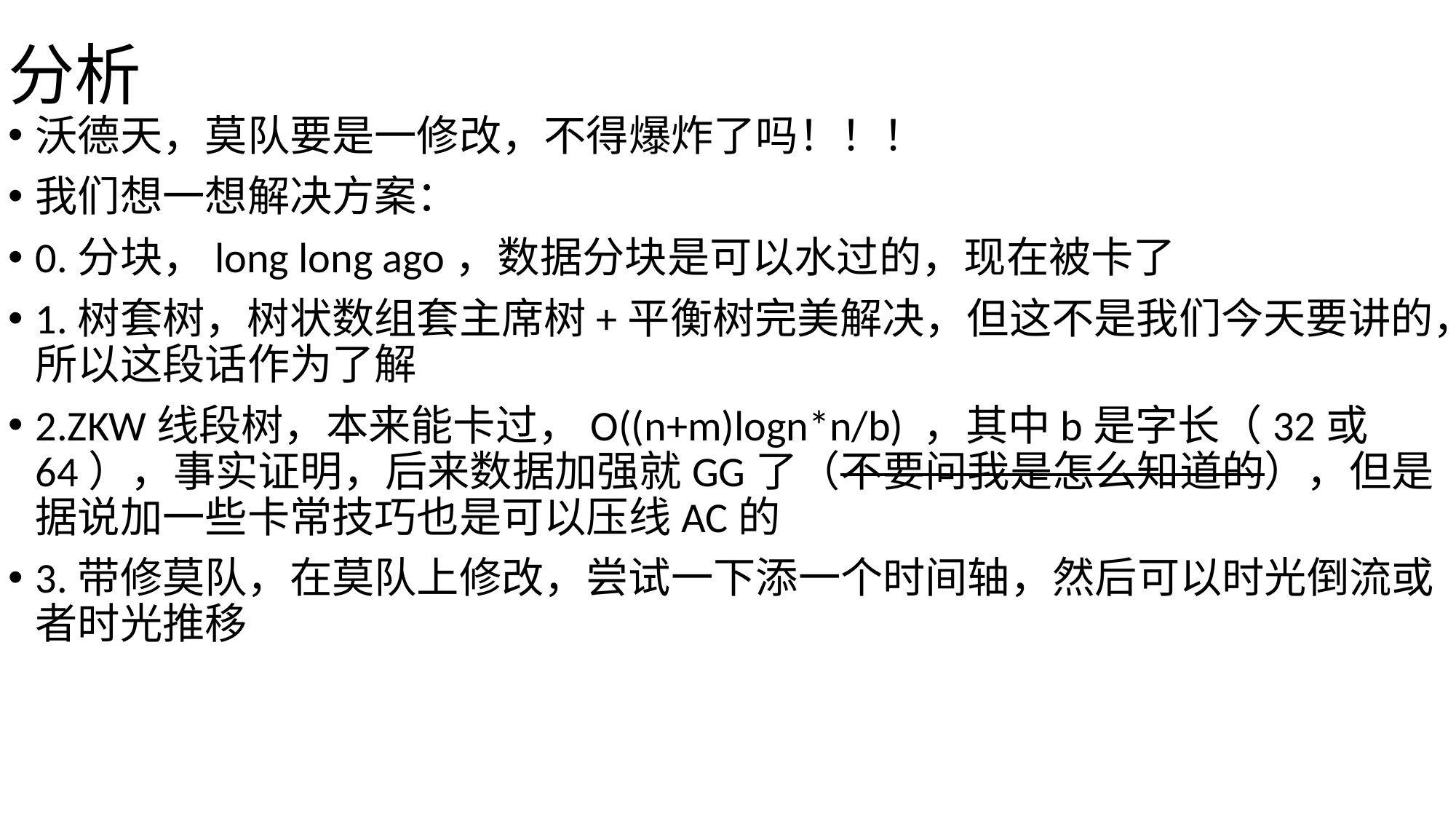

# 分析
沃德天，莫队要是一修改，不得爆炸了吗！！！
我们想一想解决方案：
0.分块，long long ago，数据分块是可以水过的，现在被卡了
1.树套树，树状数组套主席树+平衡树完美解决，但这不是我们今天要讲的，所以这段话作为了解
2.ZKW线段树，本来能卡过，O((n+m)logn*n/b) ，其中b是字长（32或64），事实证明，后来数据加强就GG了（不要问我是怎么知道的），但是据说加一些卡常技巧也是可以压线AC的
3.带修莫队，在莫队上修改，尝试一下添一个时间轴，然后可以时光倒流或者时光推移